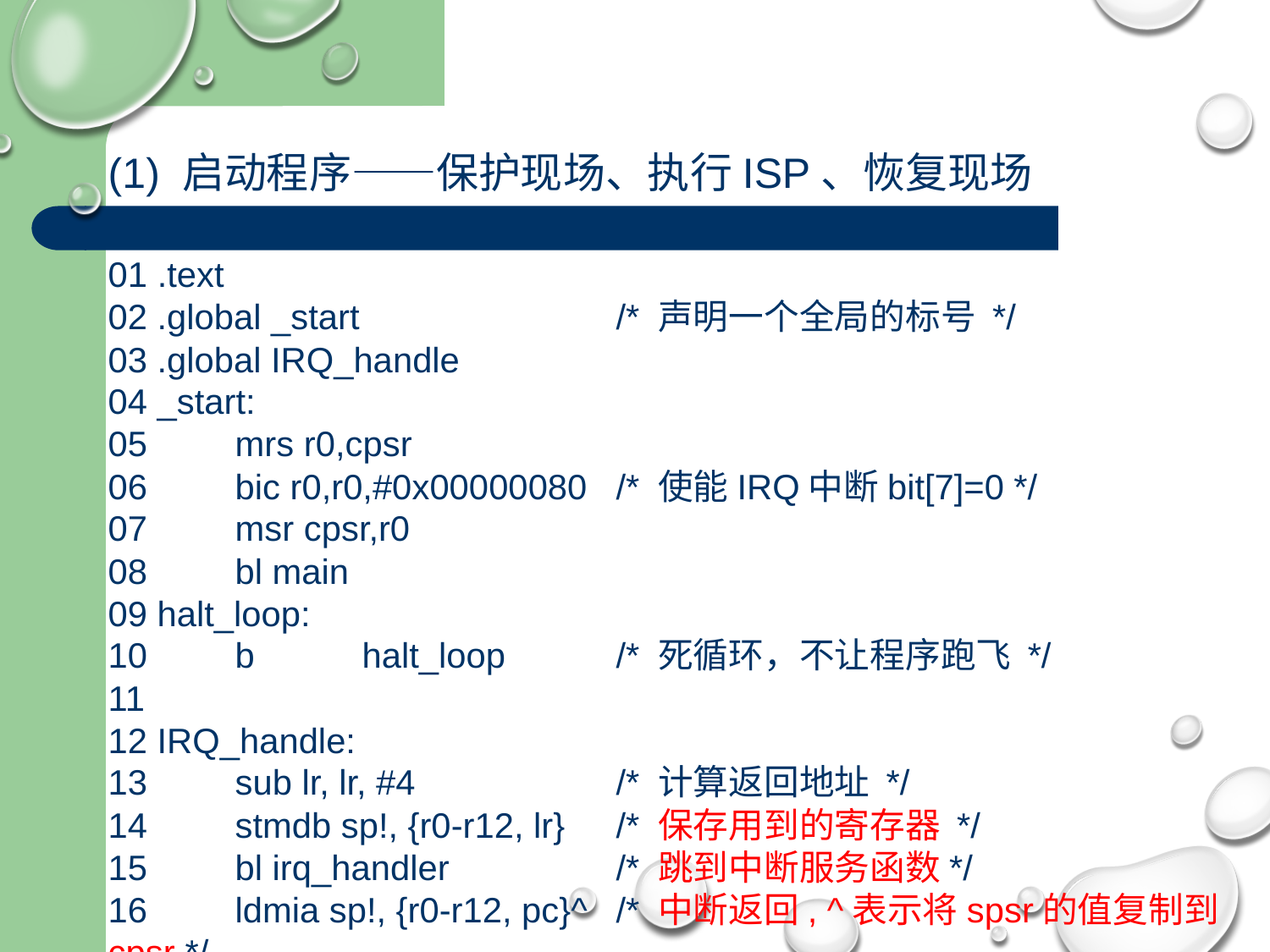

(1) 启动程序——保护现场、执行ISP、恢复现场
01 .text
02 .global _start			/* 声明一个全局的标号 */
03 .global IRQ_handle
04 _start:
05	mrs r0,cpsr
06	bic r0,r0,#0x00000080	/* 使能IRQ中断bit[7]=0 */
07	msr cpsr,r0
08	bl main
09 halt_loop:
10	b	halt_loop	/* 死循环，不让程序跑飞 */
11
12 IRQ_handle:
13	sub lr, lr, #4		/* 计算返回地址 */
14	stmdb sp!, {r0-r12, lr} 	/* 保存用到的寄存器 */
15	bl irq_handler		/* 跳到中断服务函数*/
16	ldmia sp!, {r0-r12, pc}^	/* 中断返回, ^表示将spsr的值复制到cpsr */